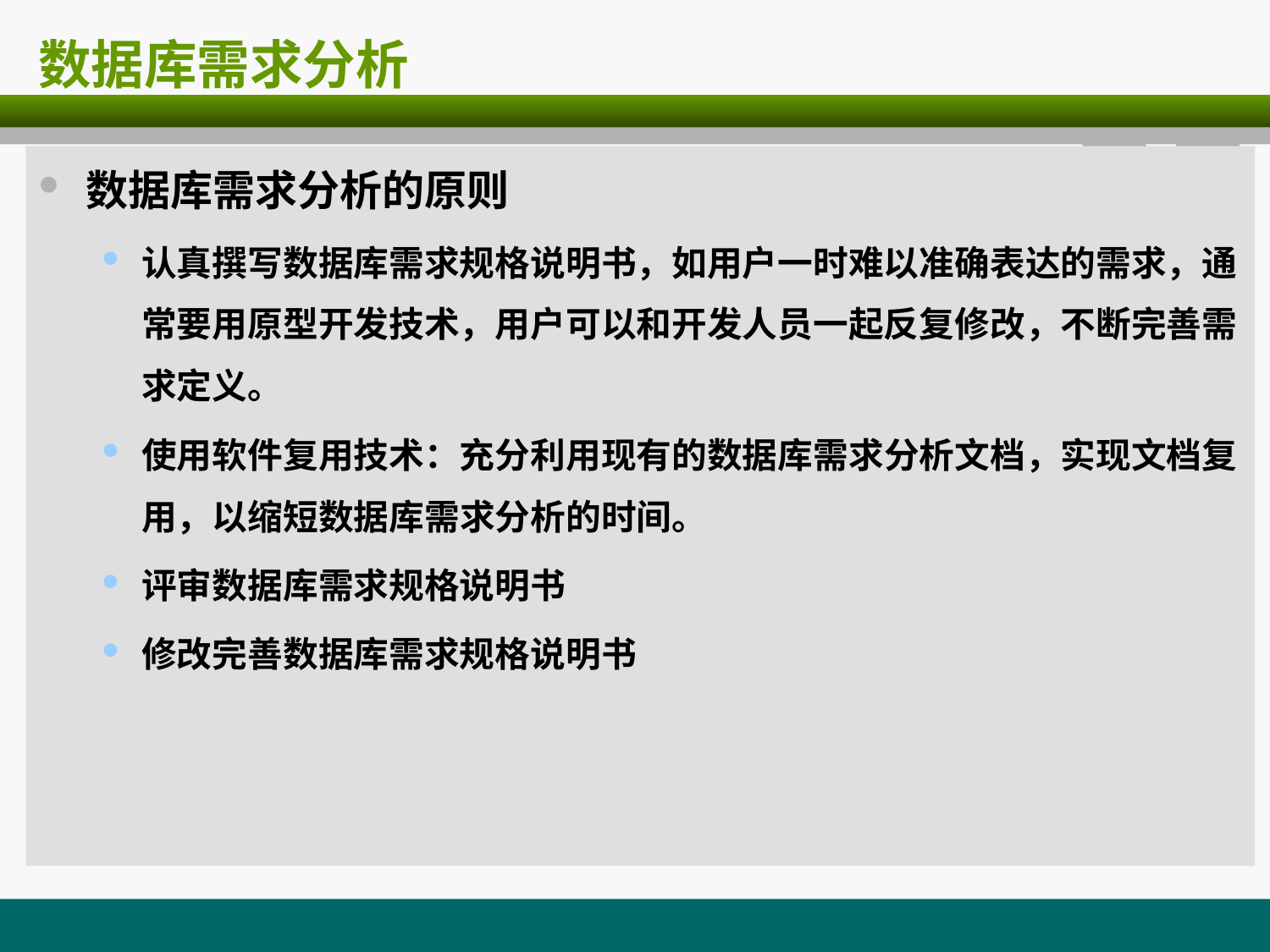

# 数据库需求分析
数据库需求分析的原则
认真撰写数据库需求规格说明书，如用户一时难以准确表达的需求，通常要用原型开发技术，用户可以和开发人员一起反复修改，不断完善需求定义。
使用软件复用技术：充分利用现有的数据库需求分析文档，实现文档复用，以缩短数据库需求分析的时间。
评审数据库需求规格说明书
修改完善数据库需求规格说明书